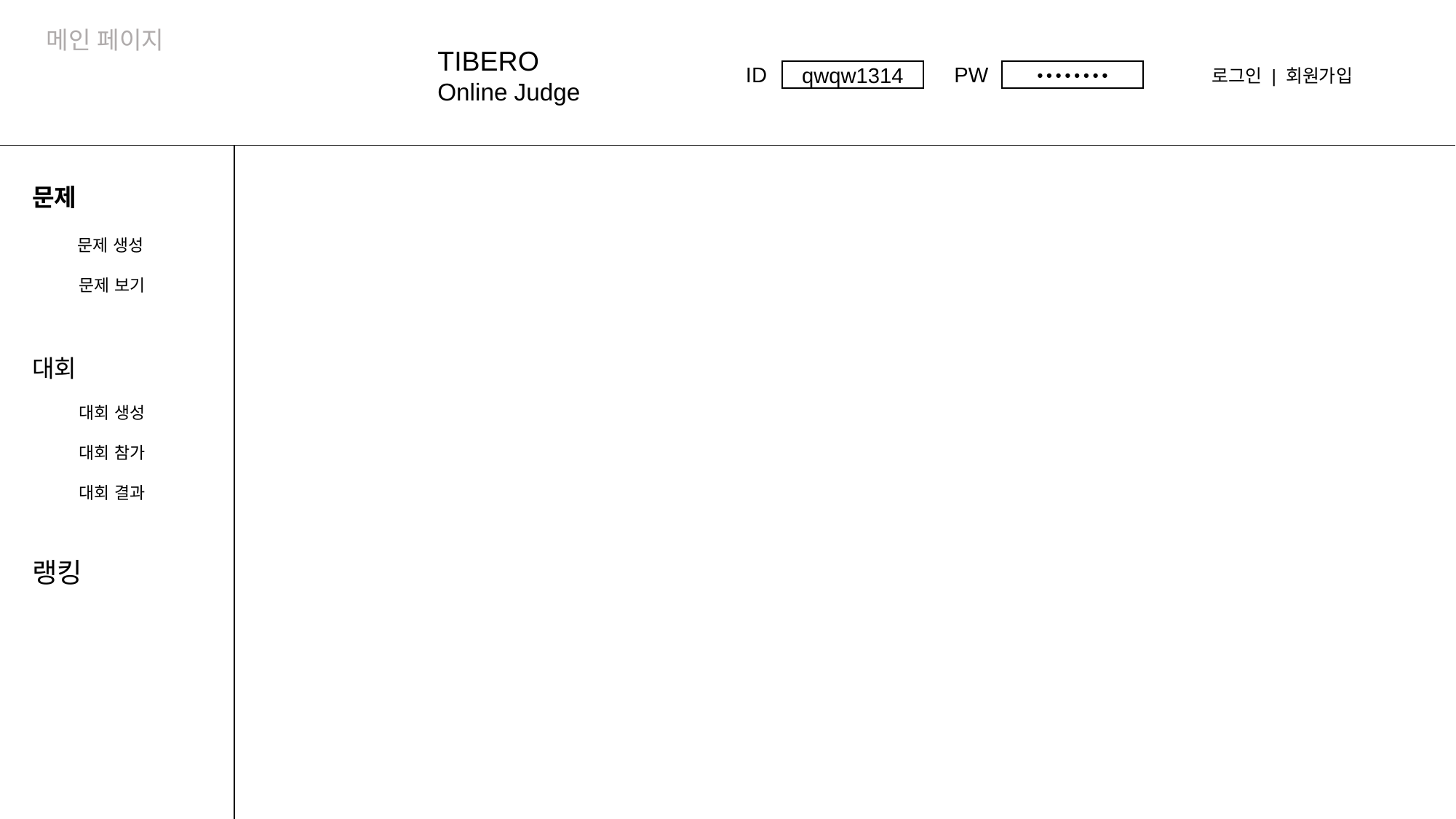

메인 페이지
TIBERO
Online Judge
ID
PW
로그인 | 회원가입
qwqw1314
● ● ● ● ● ● ● ●
문제

        문제 생성

         문제 보기

대회

         대회 생성

         대회 참가

         대회 결과

랭킹